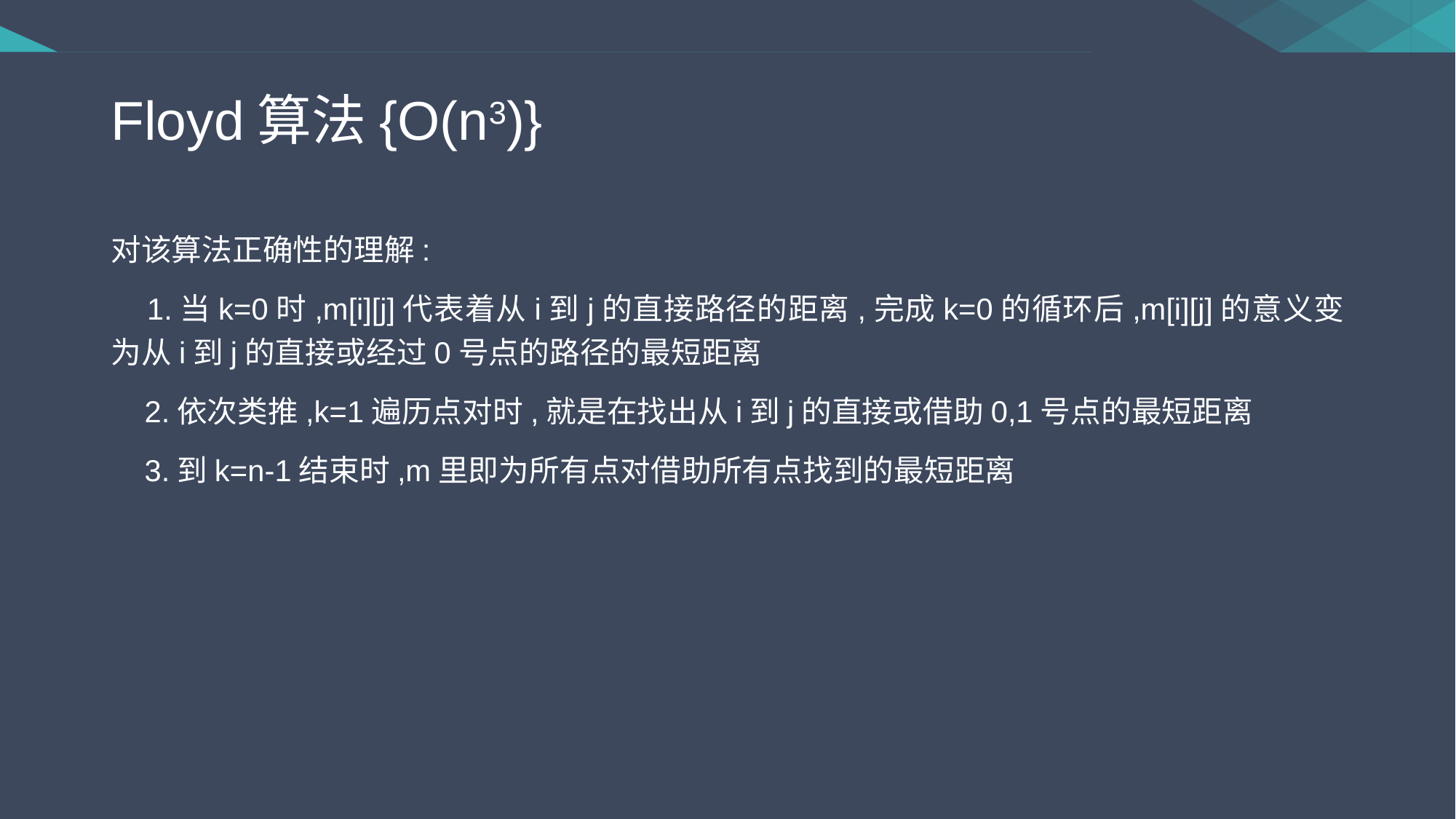

# Floyd算法{O(n3)}
对该算法正确性的理解:
    1.当k=0时,m[i][j]代表着从i到j的直接路径的距离,完成k=0的循环后,m[i][j]的意义变为从i到j的直接或经过0号点的路径的最短距离
    2.依次类推,k=1遍历点对时,就是在找出从i到j的直接或借助0,1号点的最短距离
    3.到k=n-1结束时,m里即为所有点对借助所有点找到的最短距离